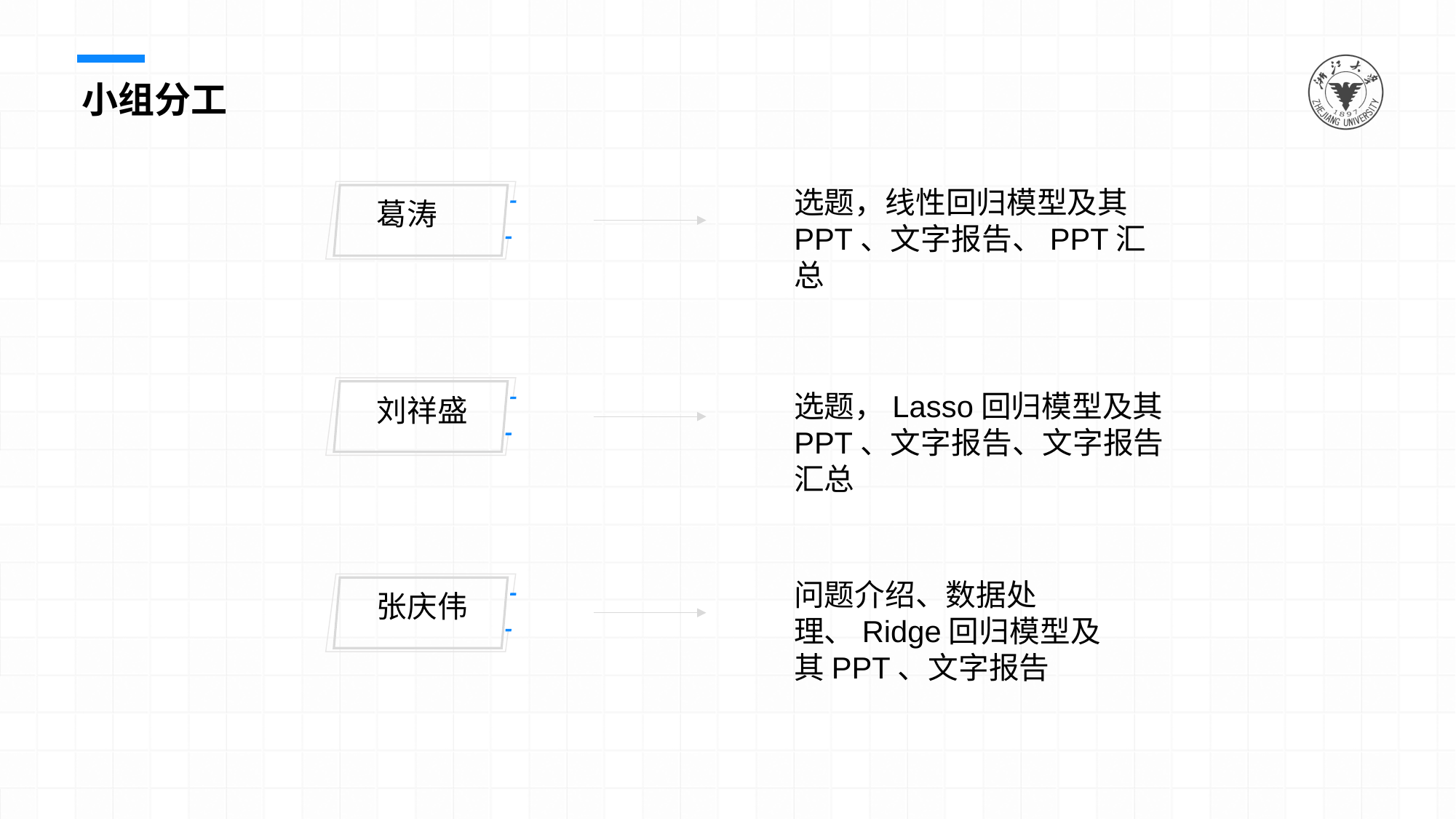

小组分工
选题，线性回归模型及其PPT、文字报告、PPT汇总

葛涛

刘祥盛
选题，Lasso回归模型及其PPT、文字报告、文字报告汇总
问题介绍、数据处理、Ridge回归模型及其PPT、文字报告

张庆伟